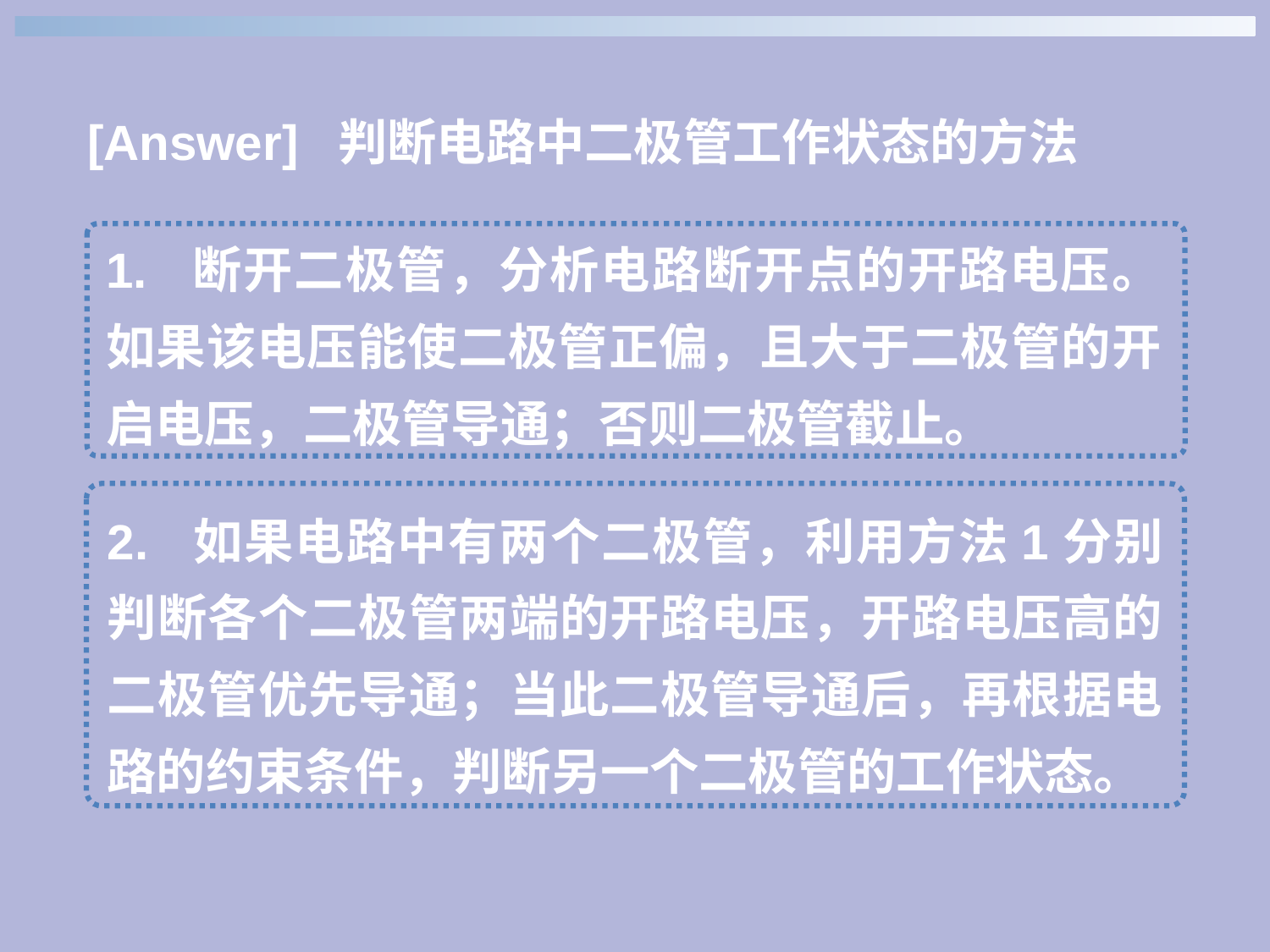

[Answer]  判断电路中二极管工作状态的方法
1.  断开二极管，分析电路断开点的开路电压。如果该电压能使二极管正偏，且大于二极管的开启电压，二极管导通；否则二极管截止。

2.  如果电路中有两个二极管，利用方法1分别判断各个二极管两端的开路电压，开路电压高的二极管优先导通；当此二极管导通后，再根据电路的约束条件，判断另一个二极管的工作状态。